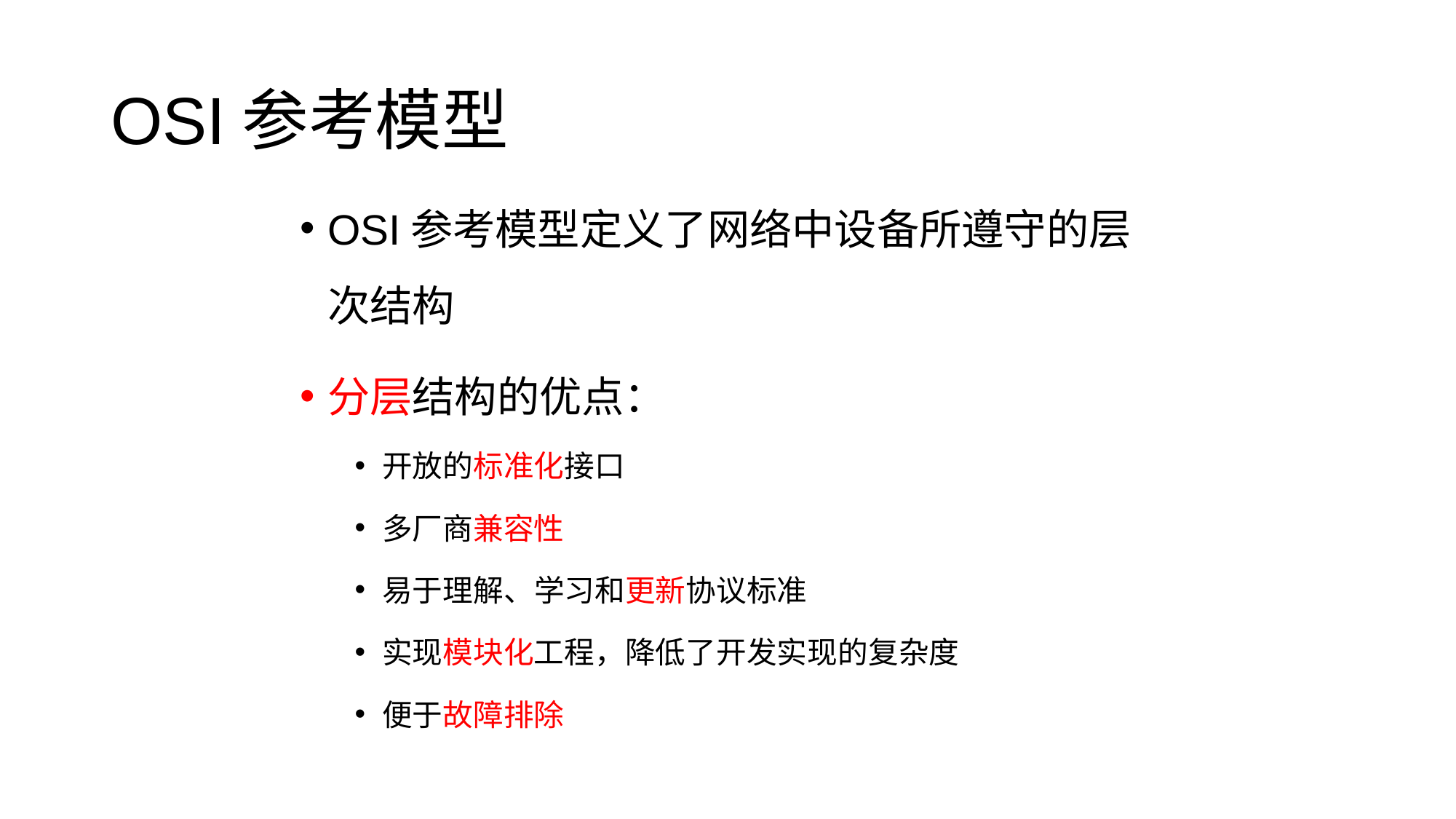

# OSI参考模型
OSI参考模型定义了网络中设备所遵守的层次结构
分层结构的优点：
开放的标准化接口
多厂商兼容性
易于理解、学习和更新协议标准
实现模块化工程，降低了开发实现的复杂度
便于故障排除